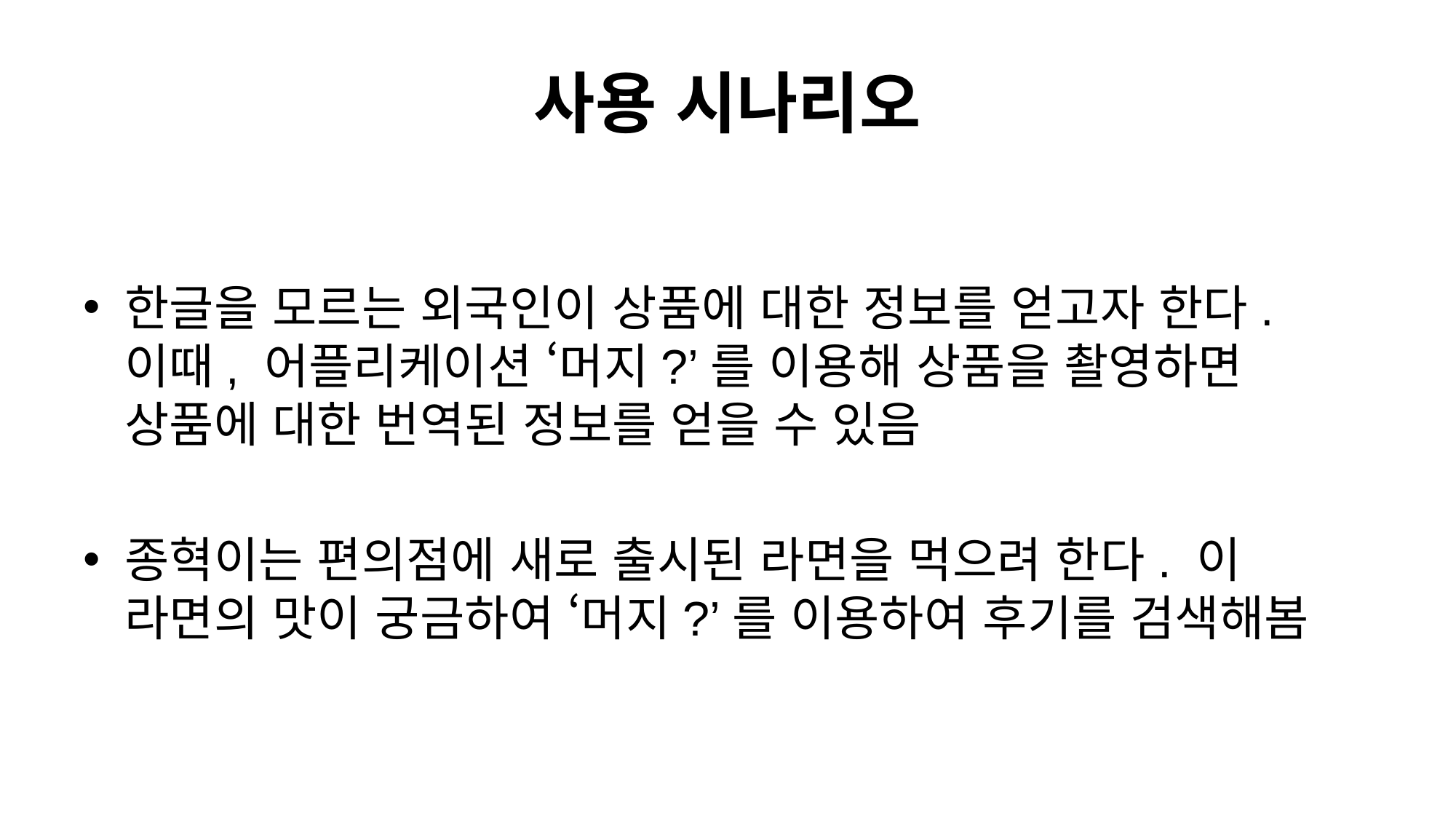

# 사용 시나리오
한글을 모르는 외국인이 상품에 대한 정보를 얻고자 한다. 이때, 어플리케이션 ‘머지?’를 이용해 상품을 촬영하면 상품에 대한 번역된 정보를 얻을 수 있음

종혁이는 편의점에 새로 출시된 라면을 먹으려 한다. 이 라면의 맛이 궁금하여 ‘머지?’를 이용하여 후기를 검색해봄